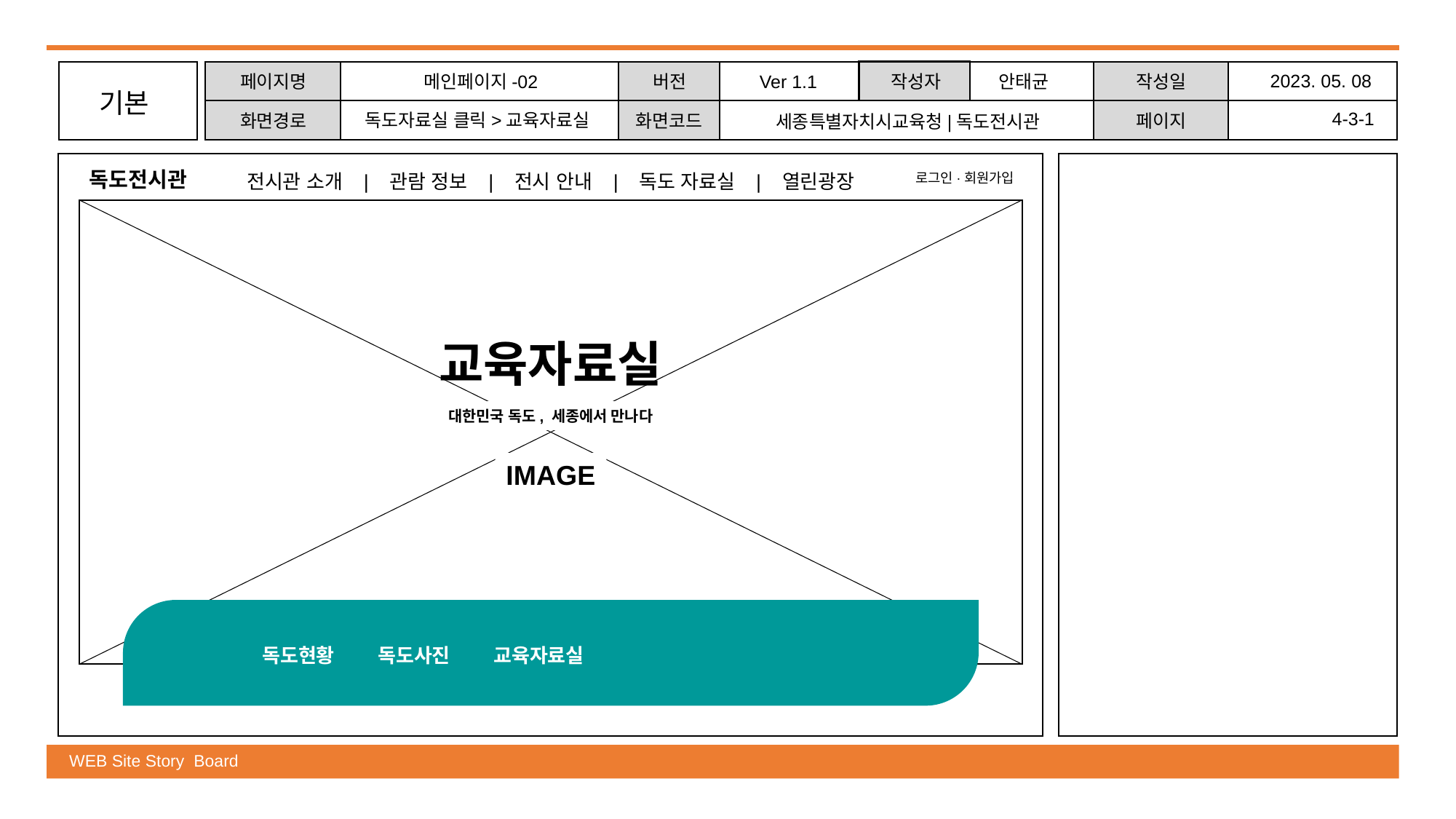

2023. 05. 08
페이지명
메인페이지-02
버전
Ver 1.1
작성자
안태균
작성일
기본
4-3-1
독도자료실 클릭>교육자료실
화면경로
화면코드
페이지
세종특별자치시교육청|독도전시관

독도전시관
전시관 소개   |   관람 정보   |   전시 안내   |   독도 자료실   |   열린광장
로그인·회원가입

교육자료실
대한민국 독도, 세종에서 만나다
IMAGE

독도현황        독도사진        교육자료실

WEB Site Story  Board